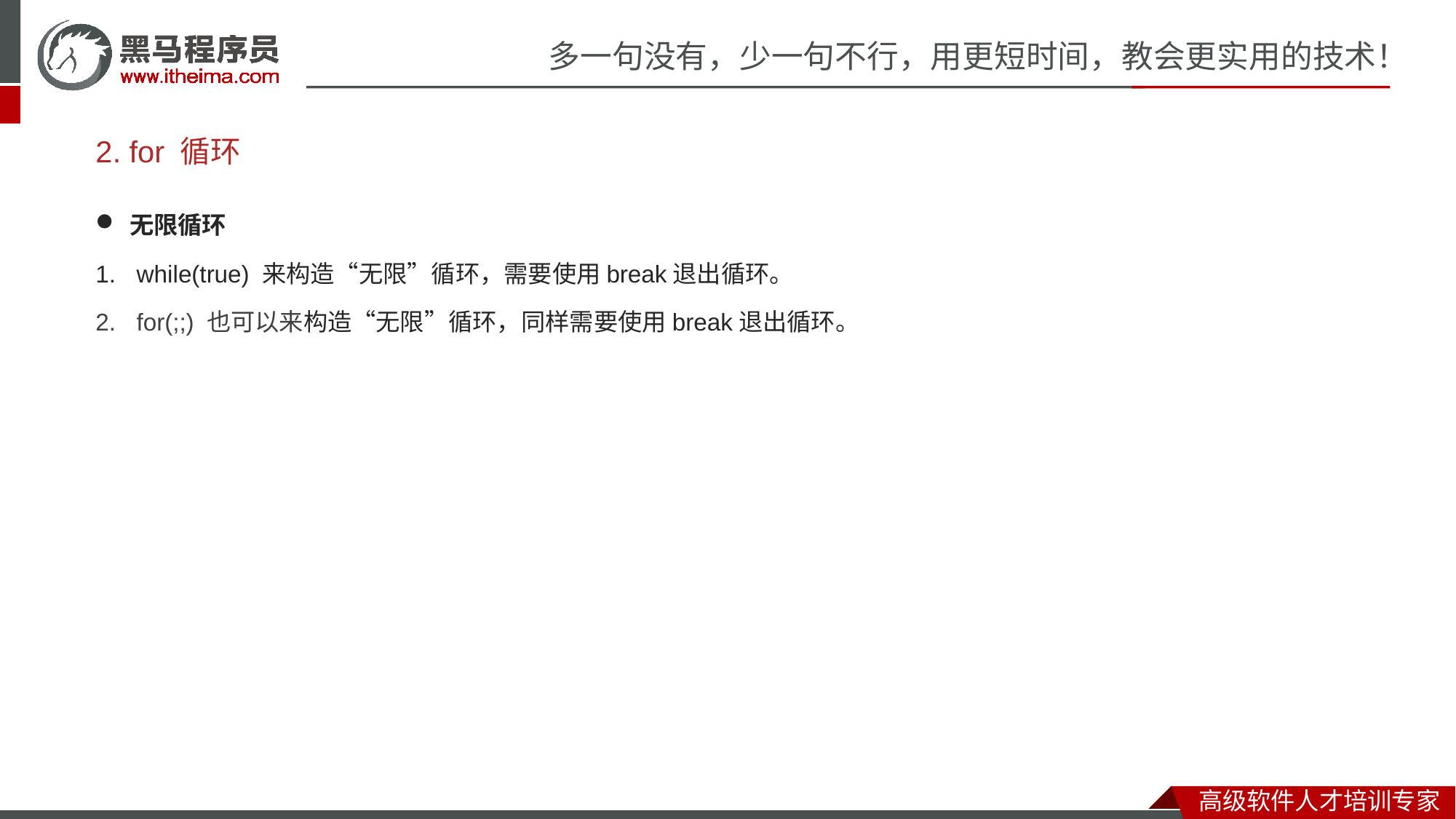

# 2. for 循环
无限循环
while(true) 来构造“无限”循环，需要使用break退出循环。
for(;;) 也可以来构造“无限”循环，同样需要使用break退出循环。